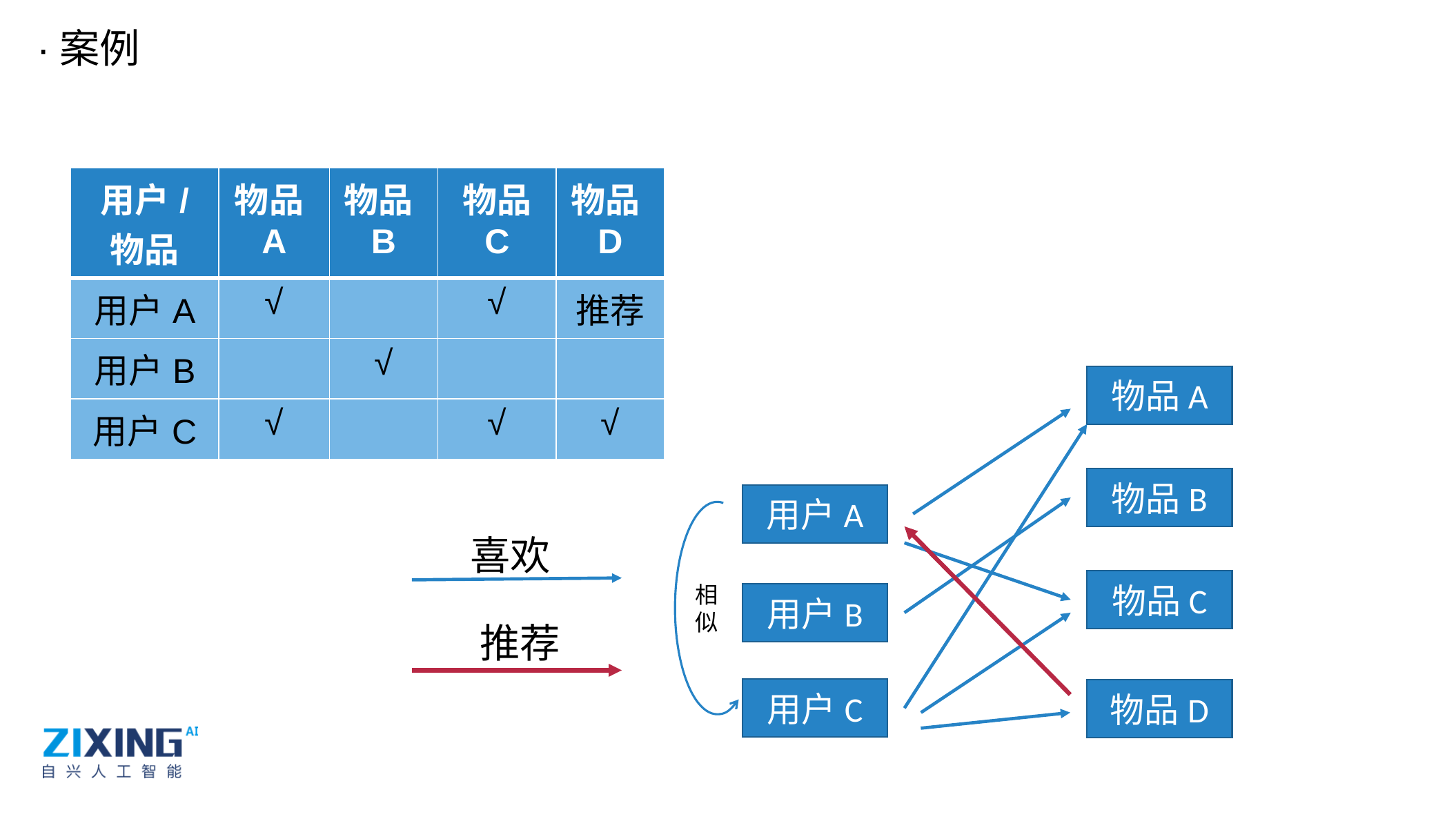

·案例
| 用户/ 物品 | 物品A | 物品B | 物品 C | 物品D |
| --- | --- | --- | --- | --- |
| 用户A | √ |  | √ | 推荐 |
| 用户B |  | √ |  |  |
| 用户C | √ |  | √ | √ |
物品A
物品B
用户A
相似
喜欢
物品C
用户B
推荐
用户C
物品D